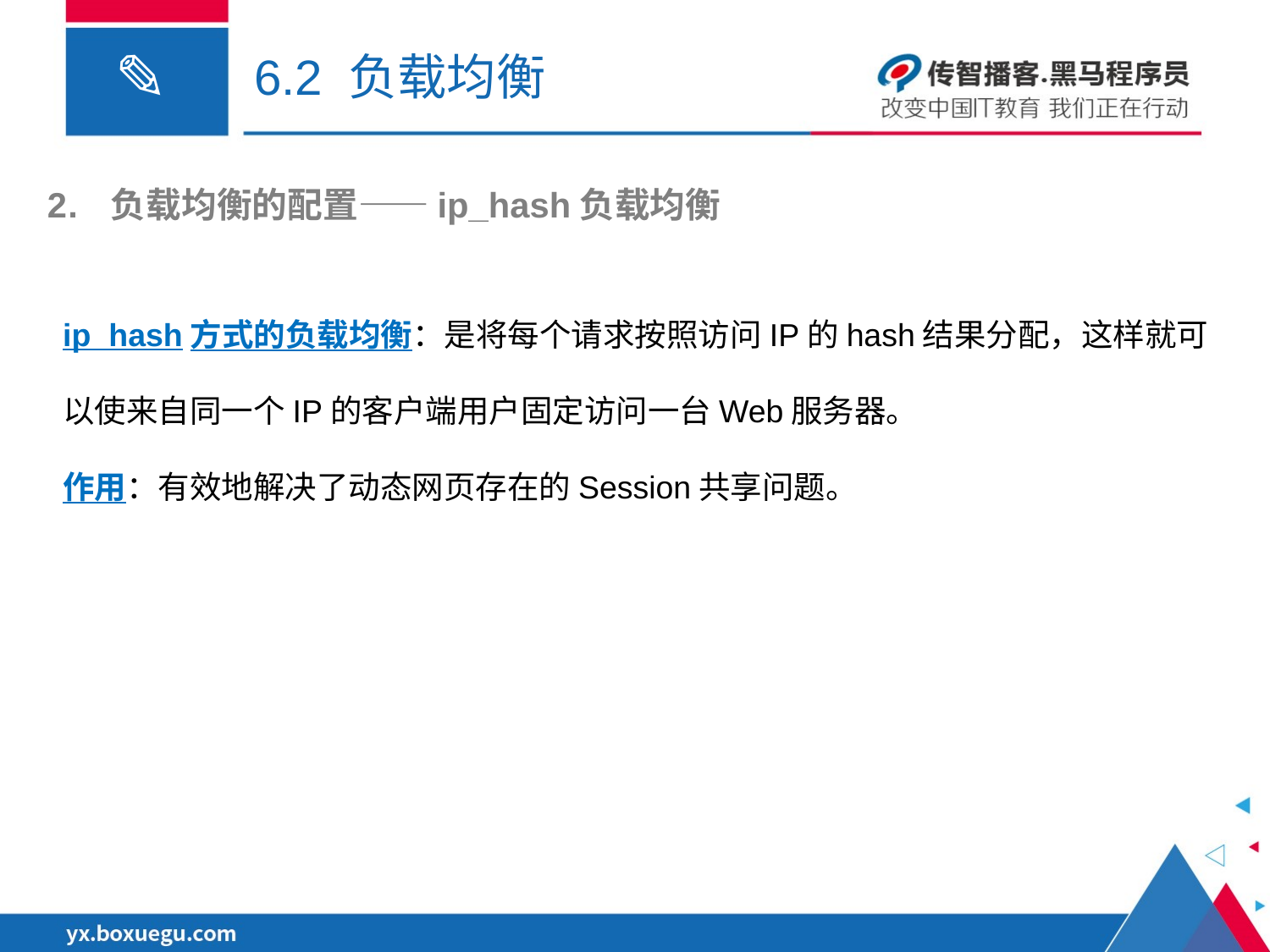

# 6.2 负载均衡
负载均衡的配置——ip_hash负载均衡
ip_hash方式的负载均衡：是将每个请求按照访问IP的hash结果分配，这样就可以使来自同一个IP的客户端用户固定访问一台Web服务器。
作用：有效地解决了动态网页存在的Session共享问题。